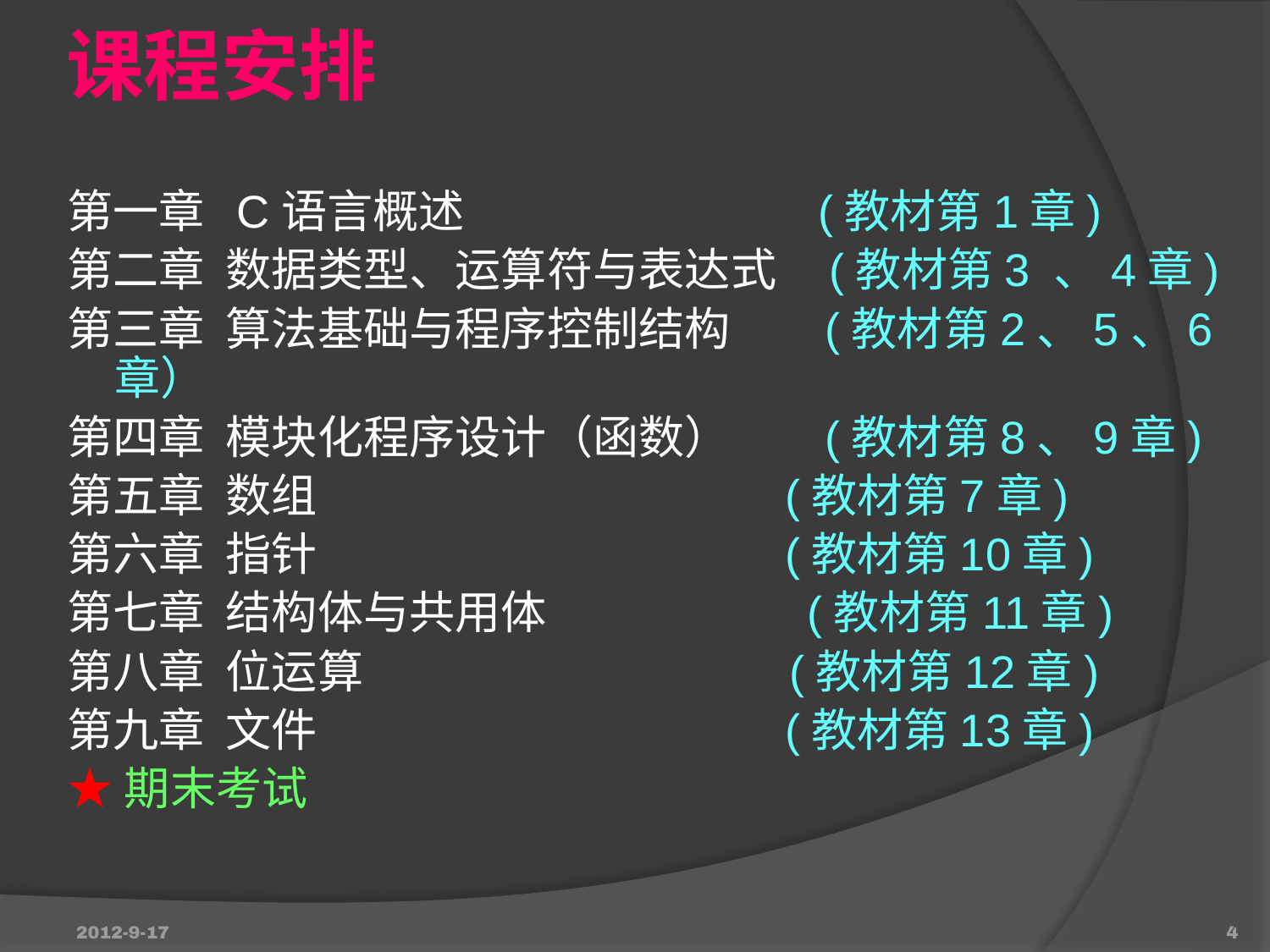

课程安排
第一章  C语言概述                                 (教材第1章)
第二章  数据类型、运算符与表达式    (教材第3 、4章)
第三章  算法基础与程序控制结构        (教材第2、5、6章）
第四章  模块化程序设计（函数）        (教材第8、9章)
第五章  数组                                            (教材第7章)
第六章  指针                                            (教材第10章)
第七章  结构体与共用体                        (教材第11章)
第八章  位运算                                        (教材第12章)
第九章  文件                                            (教材第13章)
★期末考试
2012-9-17
4